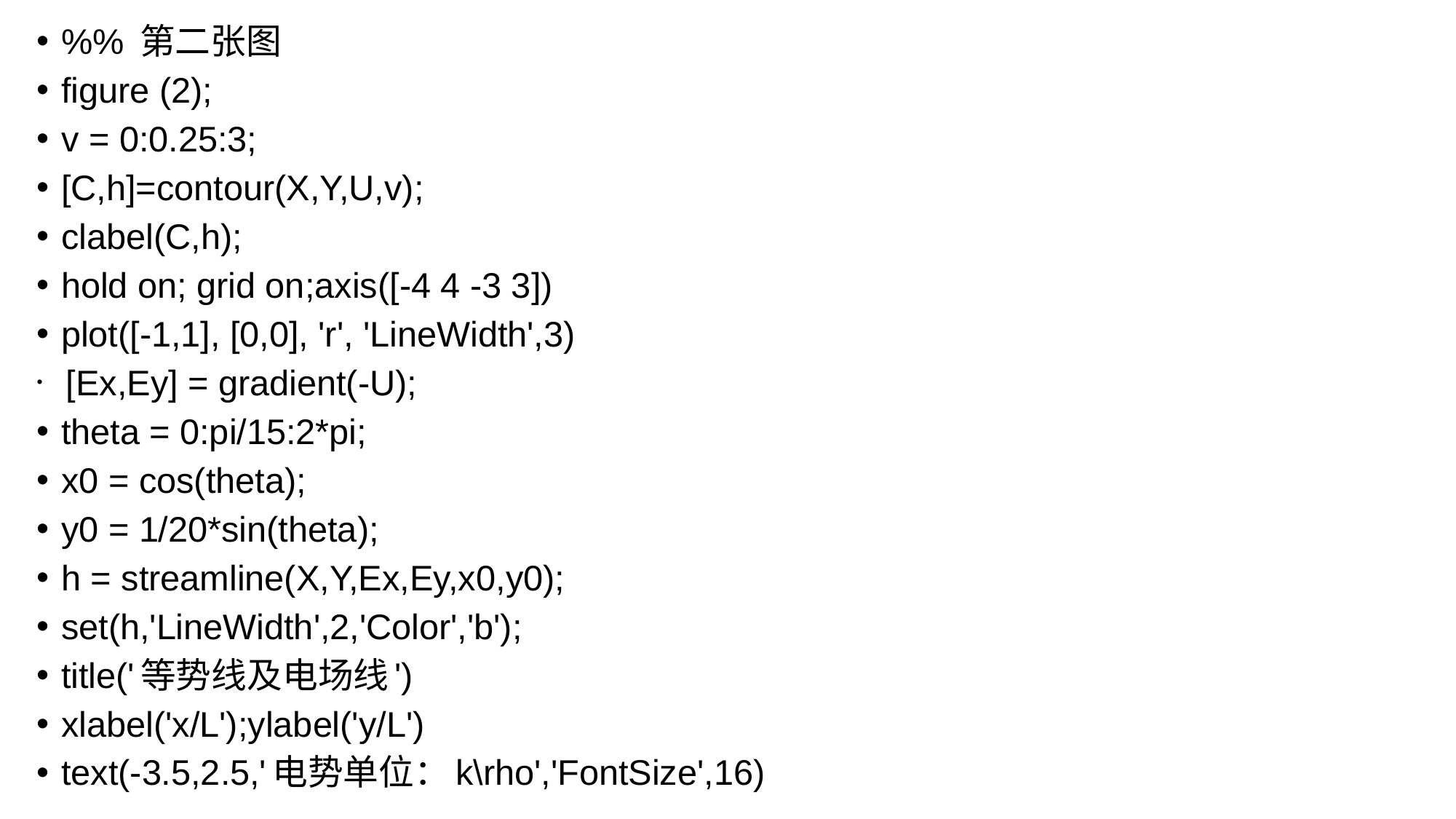

%% 第二张图
figure (2);
v = 0:0.25:3;
[C,h]=contour(X,Y,U,v);
clabel(C,h);
hold on; grid on;axis([-4 4 -3 3])
plot([-1,1], [0,0], 'r', 'LineWidth',3)
 [Ex,Ey] = gradient(-U);
theta = 0:pi/15:2*pi;
x0 = cos(theta);
y0 = 1/20*sin(theta);
h = streamline(X,Y,Ex,Ey,x0,y0);
set(h,'LineWidth',2,'Color','b');
title('等势线及电场线')
xlabel('x/L');ylabel('y/L')
text(-3.5,2.5,'电势单位：k\rho','FontSize',16)